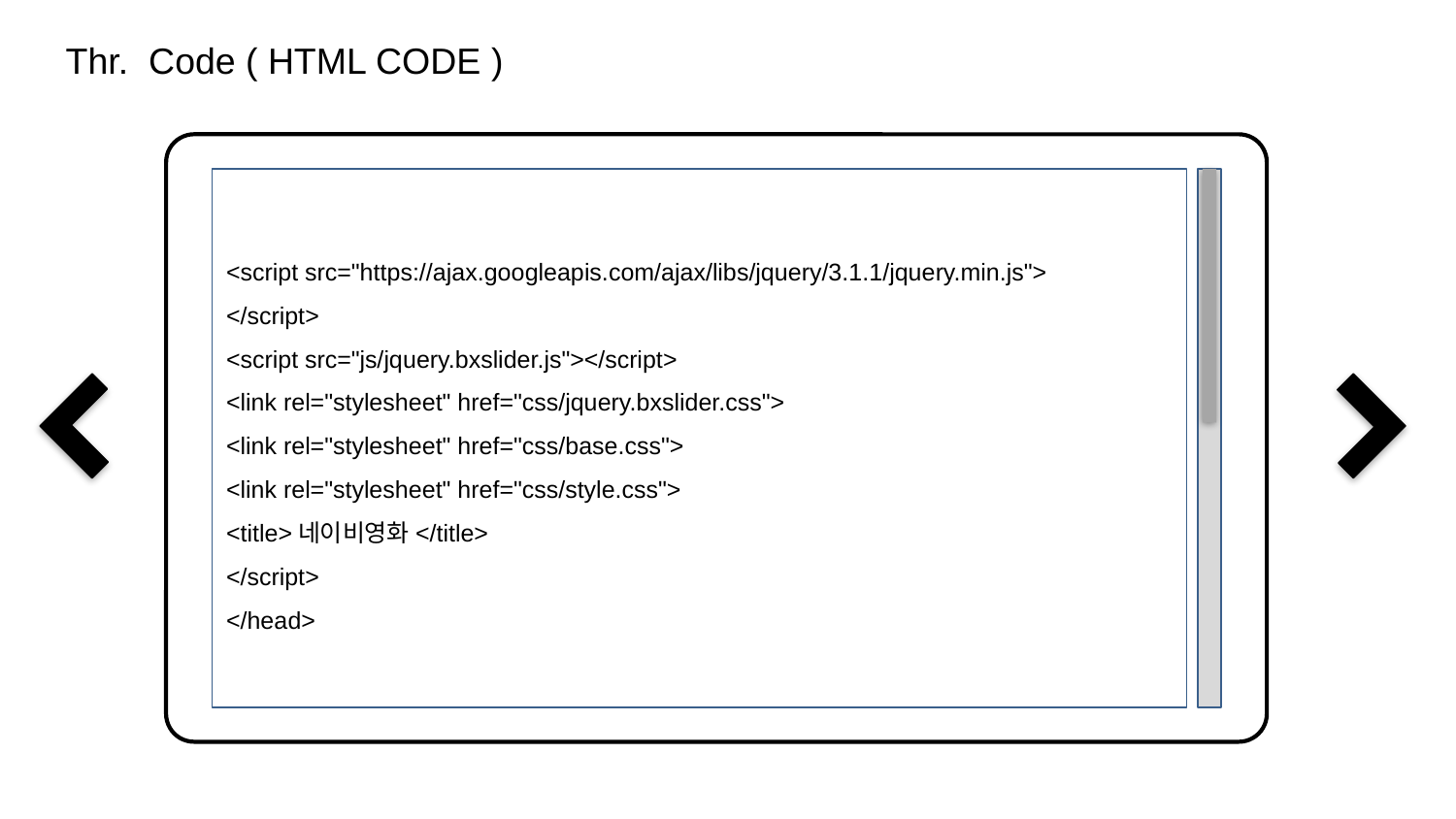

Thr.  Code ( HTML CODE )

<script src="https://ajax.googleapis.com/ajax/libs/jquery/3.1.1/jquery.min.js">
</script>
<script src="js/jquery.bxslider.js"></script>
<link rel="stylesheet" href="css/jquery.bxslider.css">
<link rel="stylesheet" href="css/base.css">
<link rel="stylesheet" href="css/style.css">
<title>네이비영화</title>
</script>
</head>